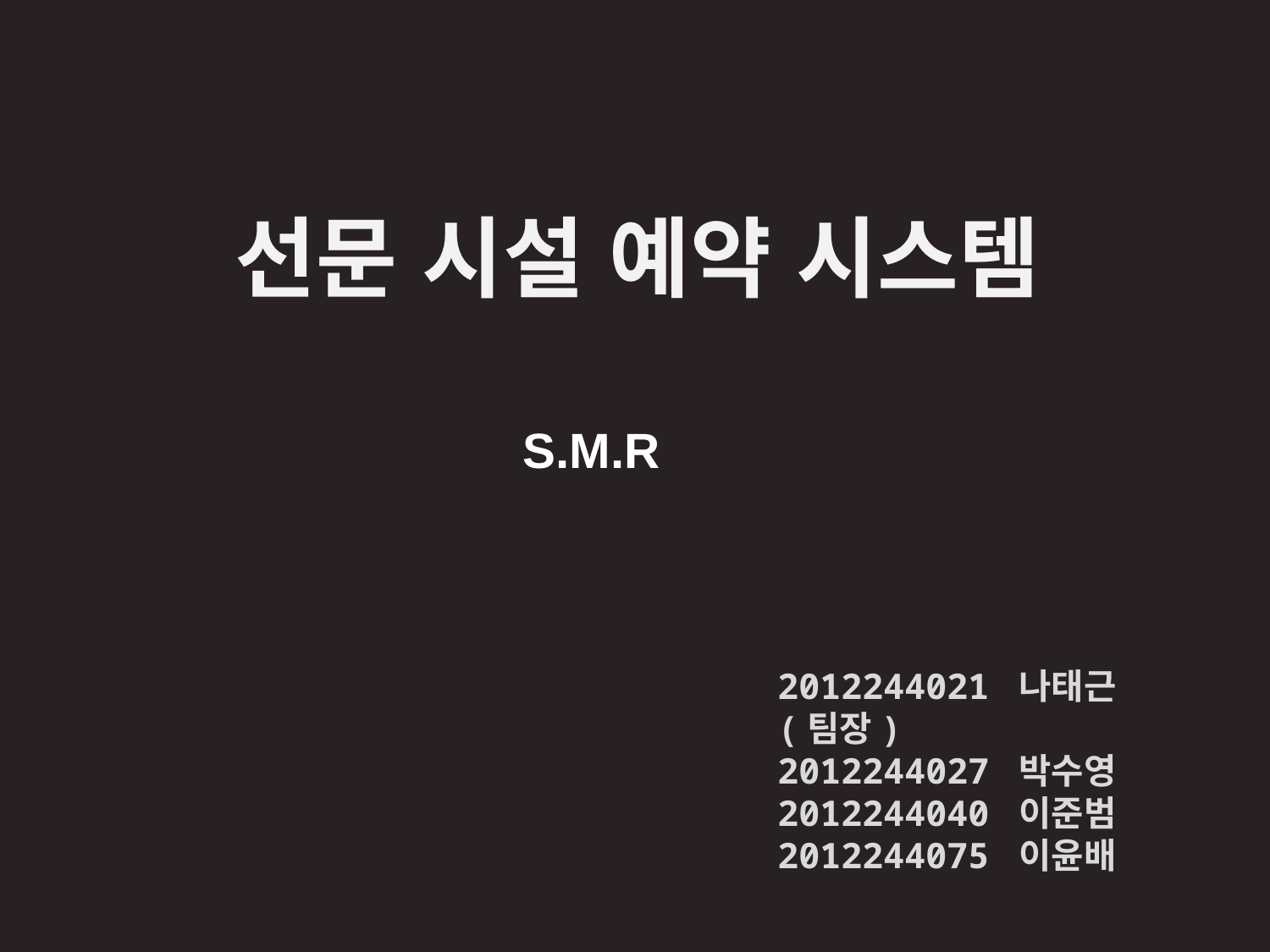

선문 시설 예약 시스템
S.M.R

2012244021 나태근 (팀장)
2012244027 박수영
2012244040 이준범2012244075 이윤배